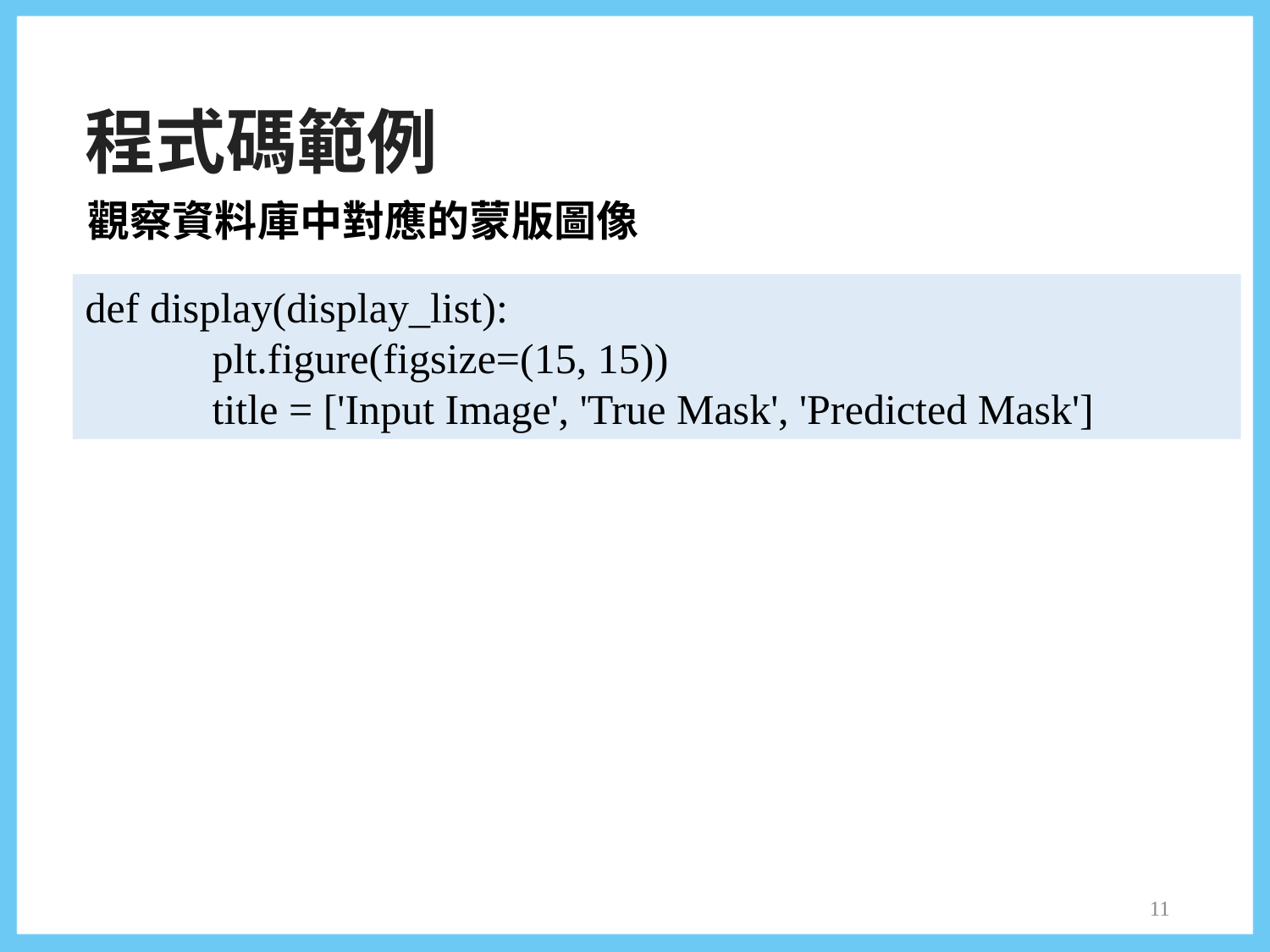

程式碼範例
觀察資料庫中對應的蒙版圖像
def display(display_list):
	plt.figure(figsize=(15, 15))
	title = ['Input Image', 'True Mask', 'Predicted Mask']
11